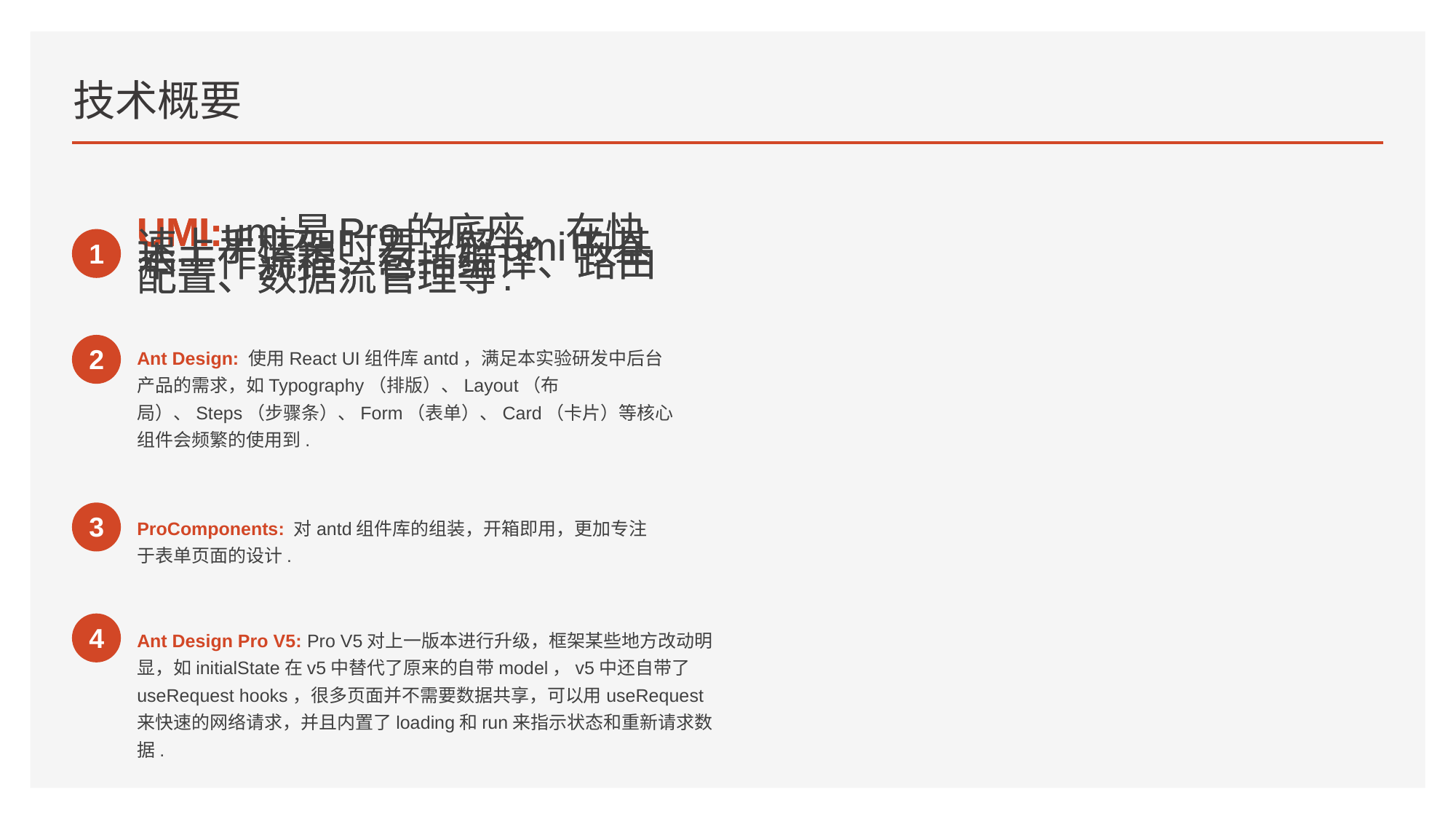

# 技术概要

1
UMI:umi是Pro的底座，在快速上手框架时要了解umi的基本工作流程，包括编译、路由配置、数据流管理等.
UMI:umi是Pro的底座，在快速上手框架时要了解umi的基本工作流程，包括编译、路由配置、数据流管理等.

2
Ant Design: 使用React UI组件库antd，满足本实验研发中后台产品的需求，如Typography（排版）、Layout（布局）、Steps（步骤条）、Form（表单）、Card（卡片）等核心组件会频繁的使用到.

3
ProComponents: 对antd组件库的组装，开箱即用，更加专注于表单页面的设计.

4
Ant Design Pro V5: Pro V5对上一版本进行升级，框架某些地方改动明显，如initialState在v5中替代了原来的自带model，v5中还自带了useRequest hooks，很多页面并不需要数据共享，可以用useRequest来快速的网络请求，并且内置了loading和run来指示状态和重新请求数据.